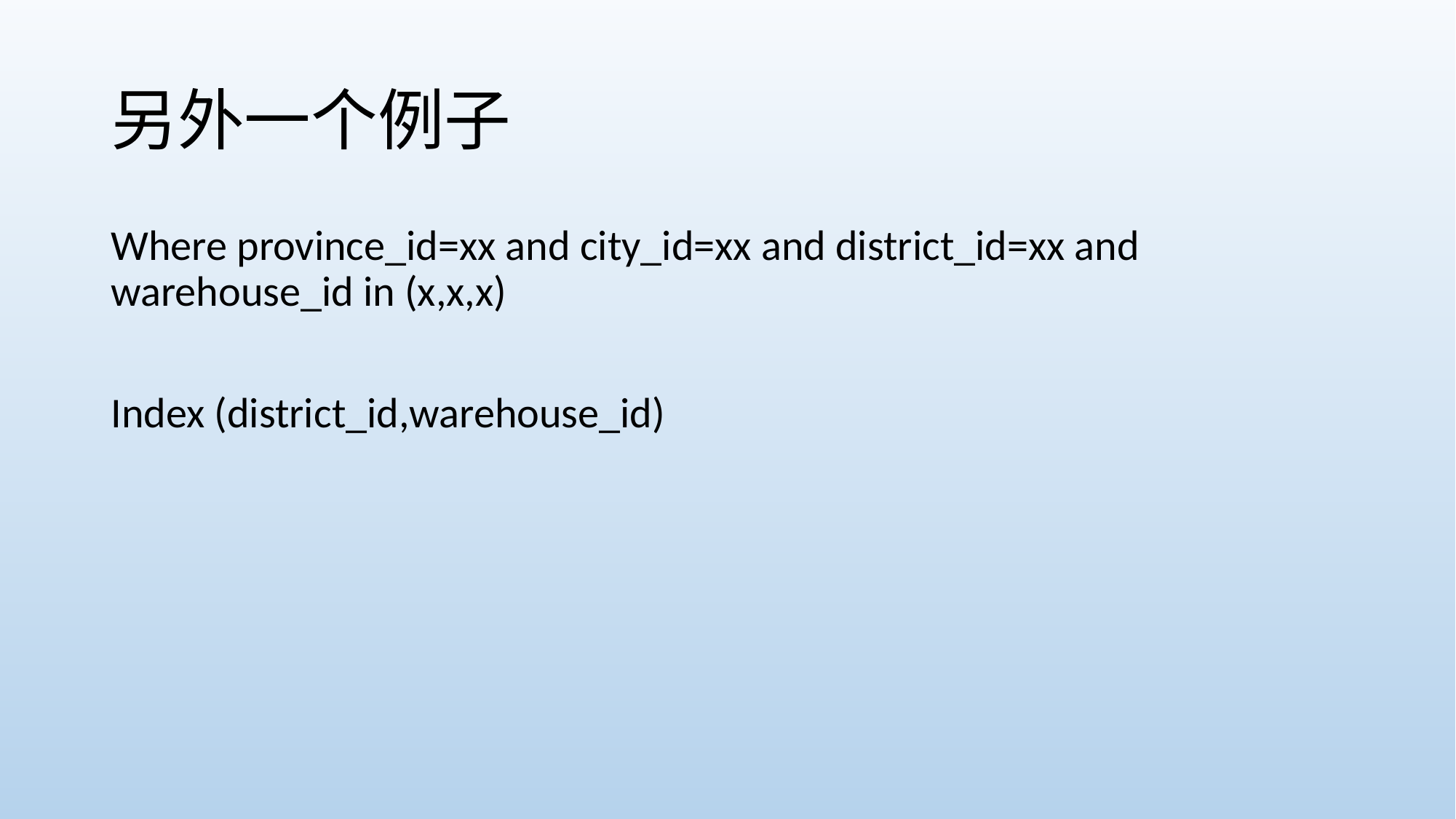

# 另外一个例子
Where province_id=xx and city_id=xx and district_id=xx and warehouse_id in (x,x,x)

Index (district_id,warehouse_id)